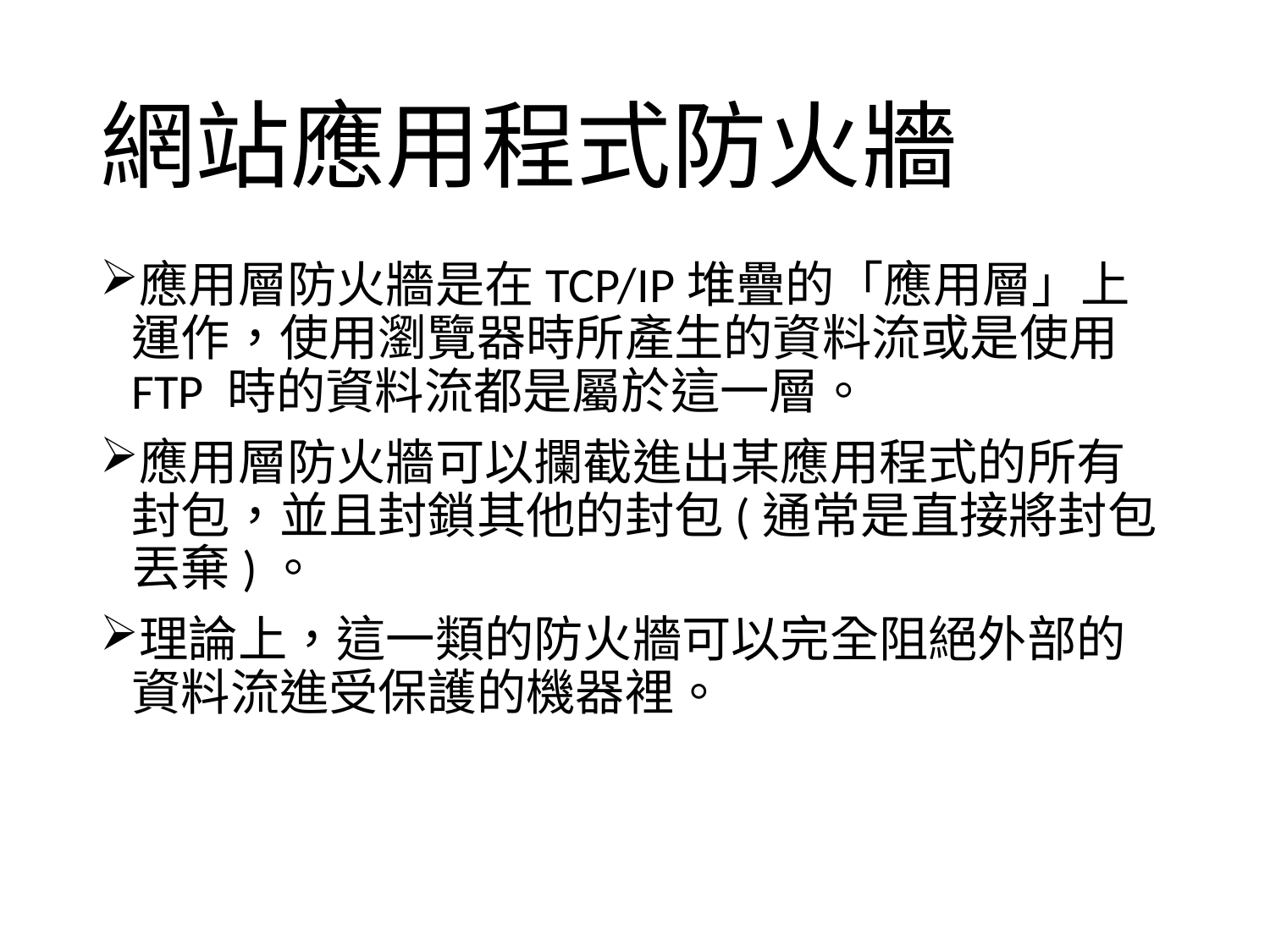

# 網站應用程式防火牆
應用層防火牆是在TCP/IP堆疊的「應用層」上運作，使用瀏覽器時所產生的資料流或是使用 FTP 時的資料流都是屬於這一層。
應用層防火牆可以攔截進出某應用程式的所有封包，並且封鎖其他的封包(通常是直接將封包丟棄)。
理論上，這一類的防火牆可以完全阻絕外部的資料流進受保護的機器裡。